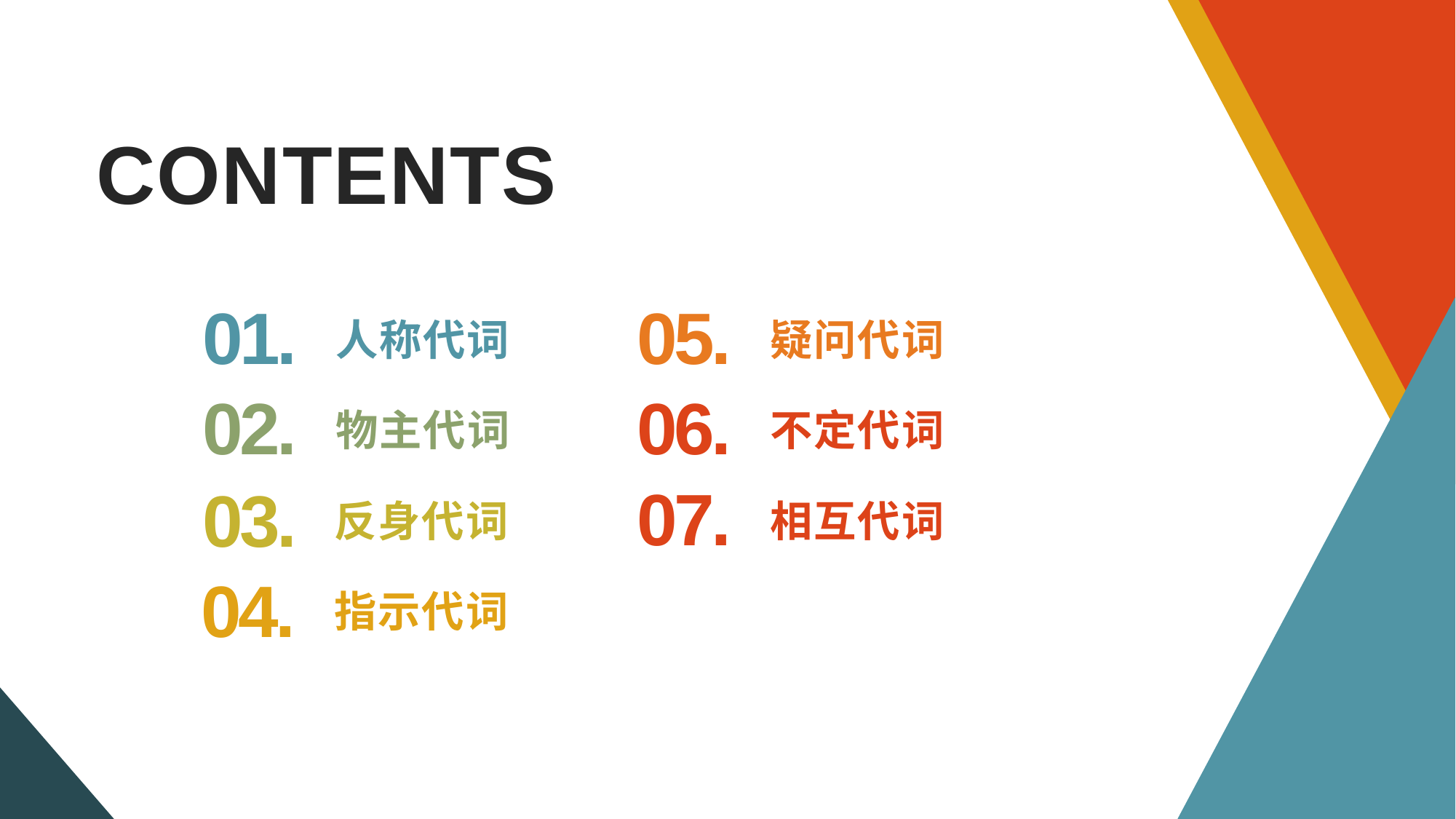

#
CONTENTS
05.
01.
人称代词
疑问代词
06.
02.
物主代词
不定代词
07.
03.
反身代词
相互代词
04.
指示代词